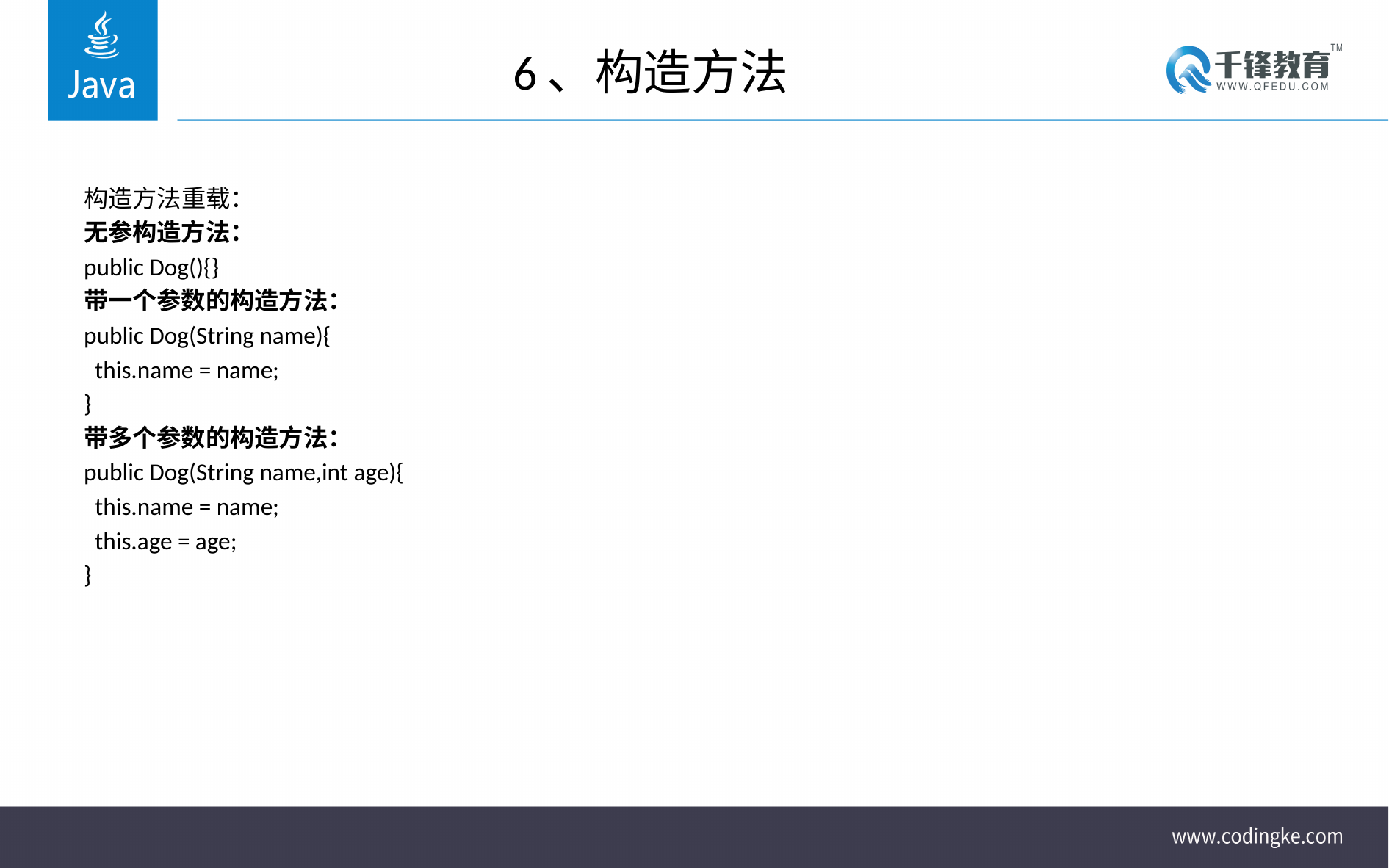

# 6、构造方法
构造方法重载：
无参构造方法：
public Dog(){}
带一个参数的构造方法：
public Dog(String name){
  this.name = name;
}
带多个参数的构造方法：
public Dog(String name,int age){
  this.name = name;
  this.age = age;
}